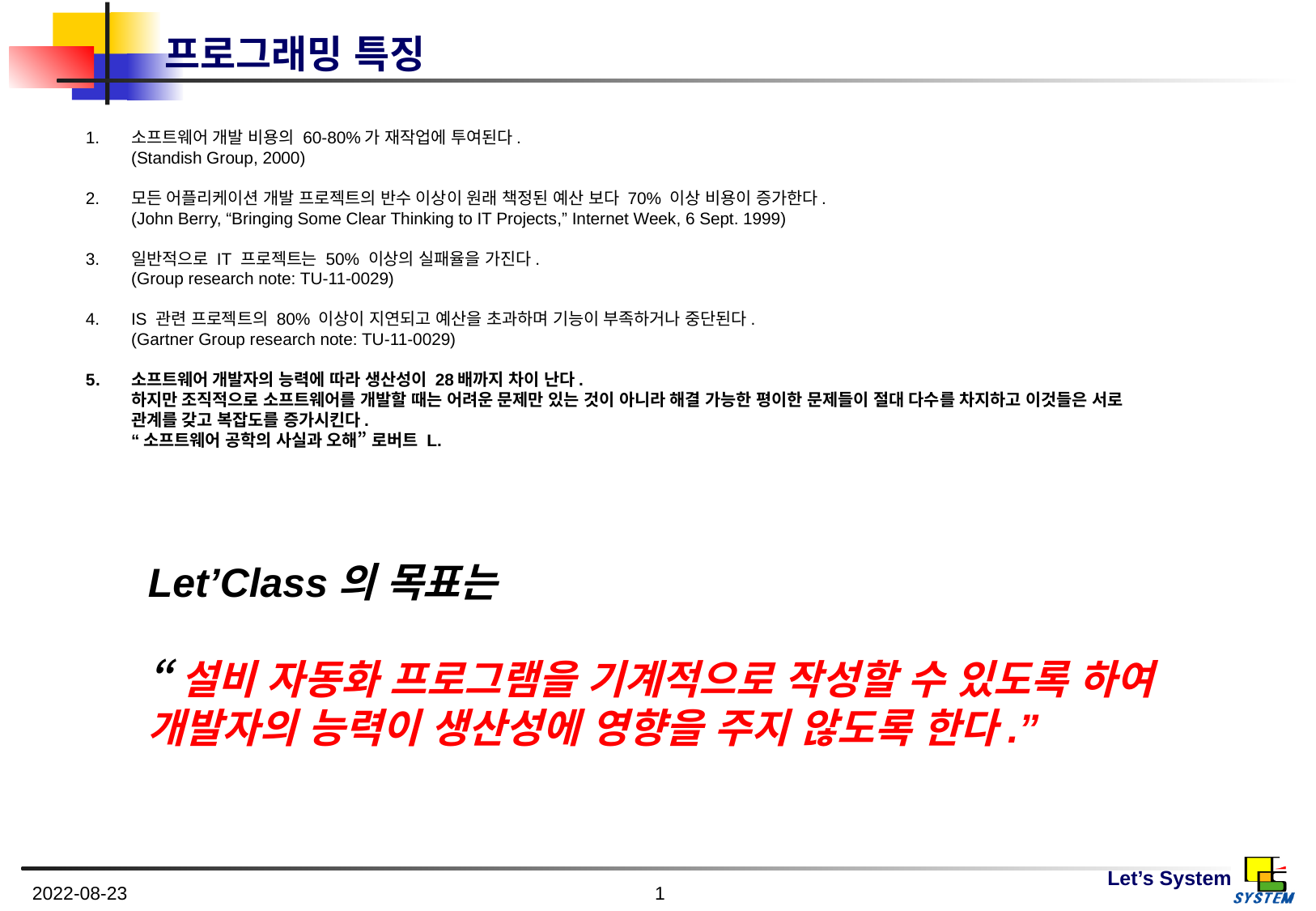

# 프로그래밍 특징
소프트웨어 개발 비용의 60-80%가 재작업에 투여된다.
(Standish Group, 2000)
모든 어플리케이션 개발 프로젝트의 반수 이상이 원래 책정된 예산 보다 70% 이상 비용이 증가한다.
(John Berry, “Bringing Some Clear Thinking to IT Projects,” Internet Week, 6 Sept. 1999)
일반적으로 IT 프로젝트는 50% 이상의 실패율을 가진다.
(Group research note: TU-11-0029)
IS 관련 프로젝트의 80% 이상이 지연되고 예산을 초과하며 기능이 부족하거나 중단된다.
(Gartner Group research note: TU-11-0029)
소프트웨어 개발자의 능력에 따라 생산성이 28배까지 차이 난다.
하지만 조직적으로 소프트웨어를 개발할 때는 어려운 문제만 있는 것이 아니라 해결 가능한 평이한 문제들이 절대 다수를 차지하고 이것들은 서로 관계를 갖고 복잡도를 증가시킨다.
“소프트웨어 공학의 사실과 오해” 로버트 L.
Let’Class의 목표는

“설비 자동화 프로그램을 기계적으로 작성할 수 있도록 하여
개발자의 능력이 생산성에 영향을 주지 않도록 한다.”
2022-08-23
1